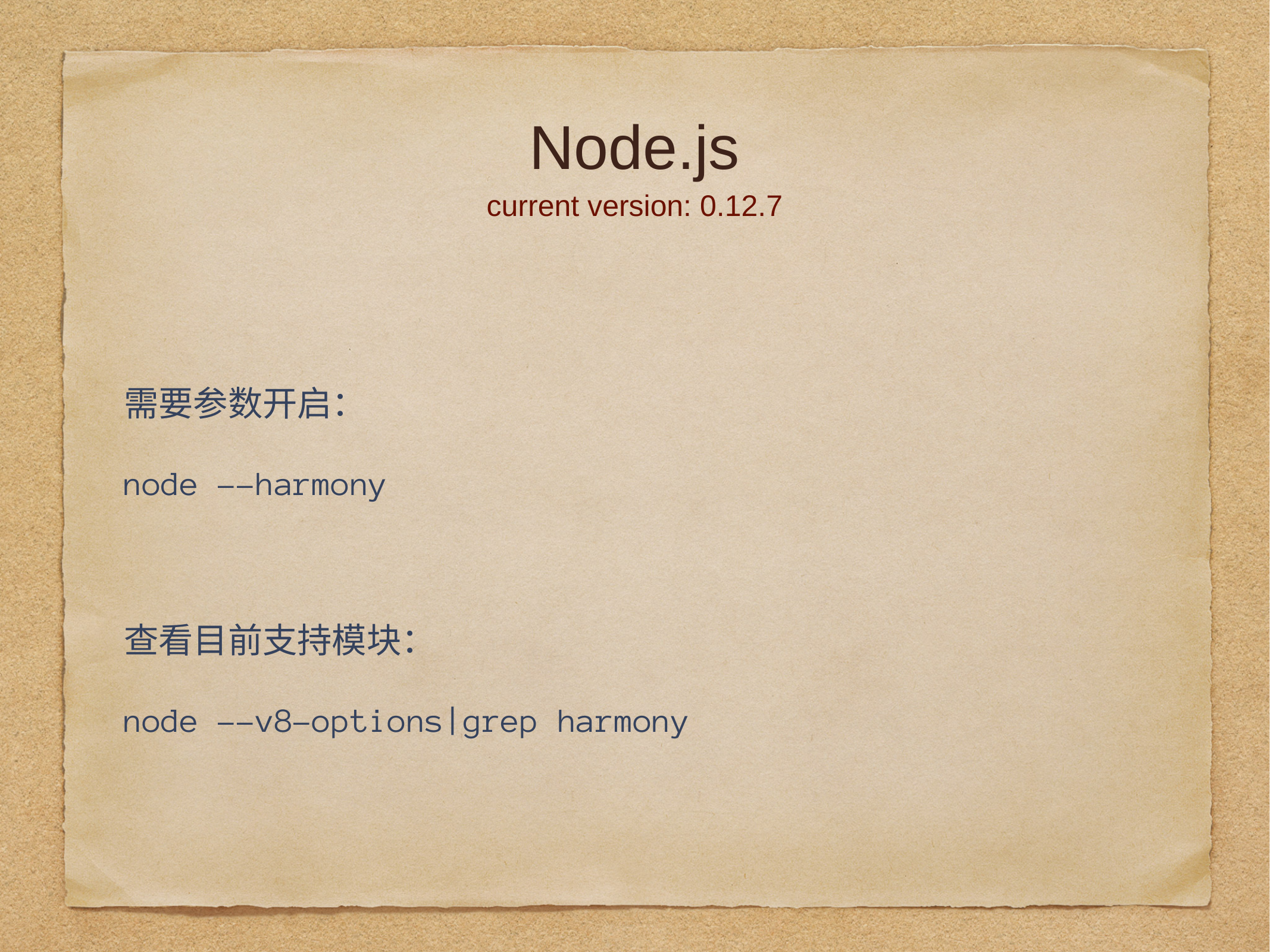

# Node.js
current version: 0.12.7
需要参数开启：
node --harmony

查看目前支持模块：
node --v8-options|grep harmony